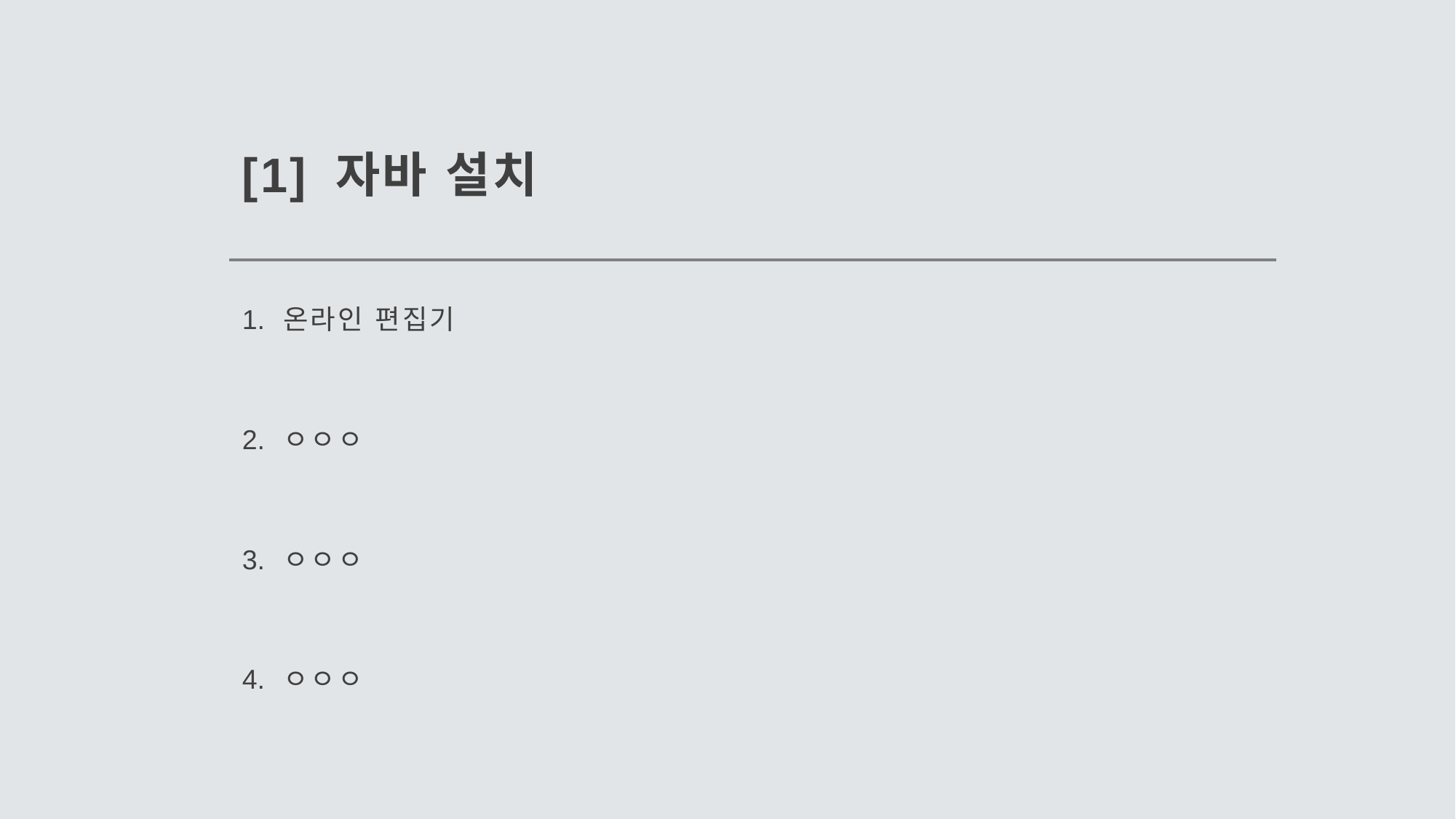

# [1] 자바 설치
온라인 편집기

ㅇㅇㅇ

ㅇㅇㅇ

ㅇㅇㅇ